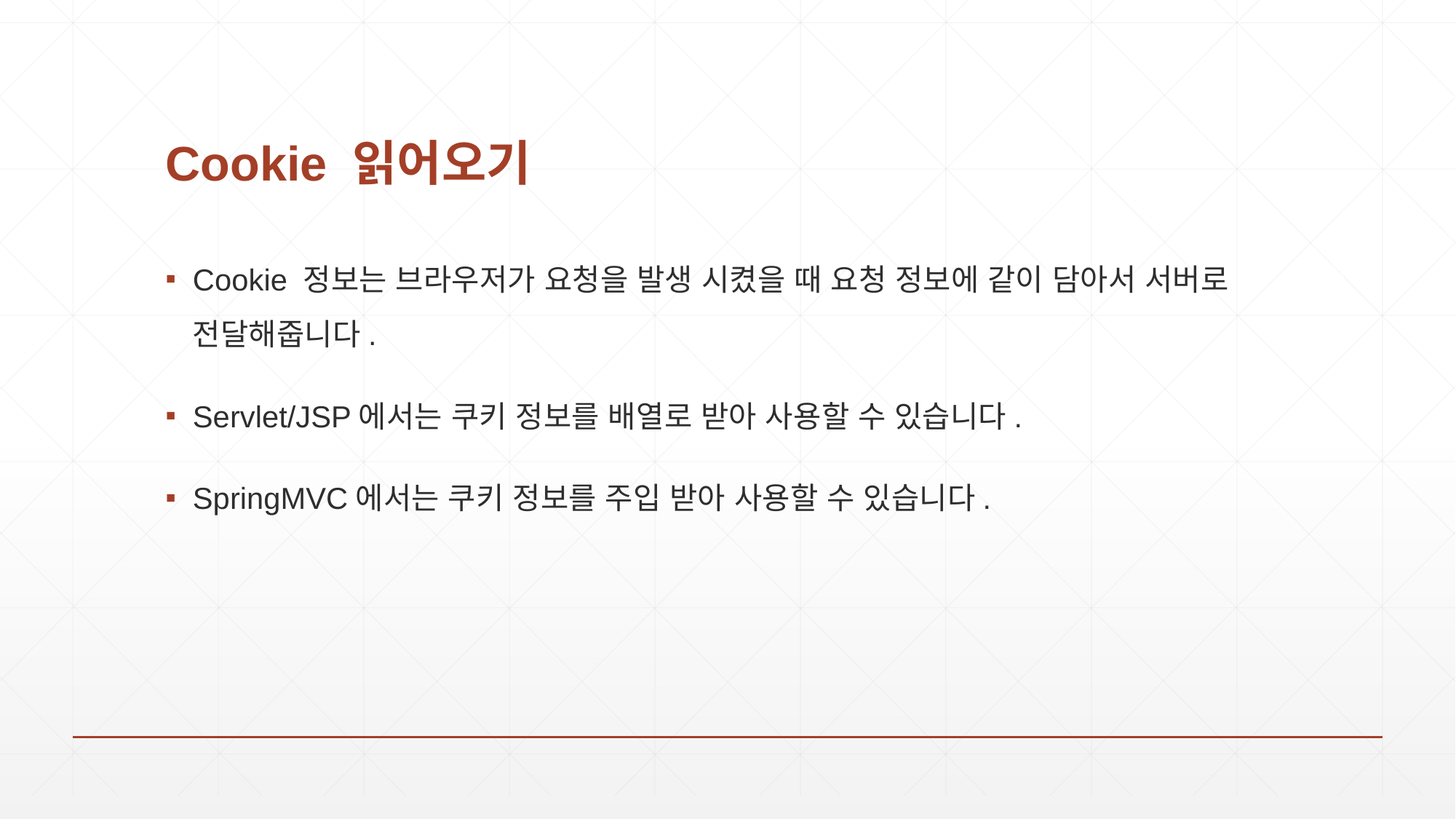

# Cookie 읽어오기
Cookie 정보는 브라우저가 요청을 발생 시켰을 때 요청 정보에 같이 담아서 서버로 전달해줍니다.
Servlet/JSP에서는 쿠키 정보를 배열로 받아 사용할 수 있습니다.
SpringMVC에서는 쿠키 정보를 주입 받아 사용할 수 있습니다.